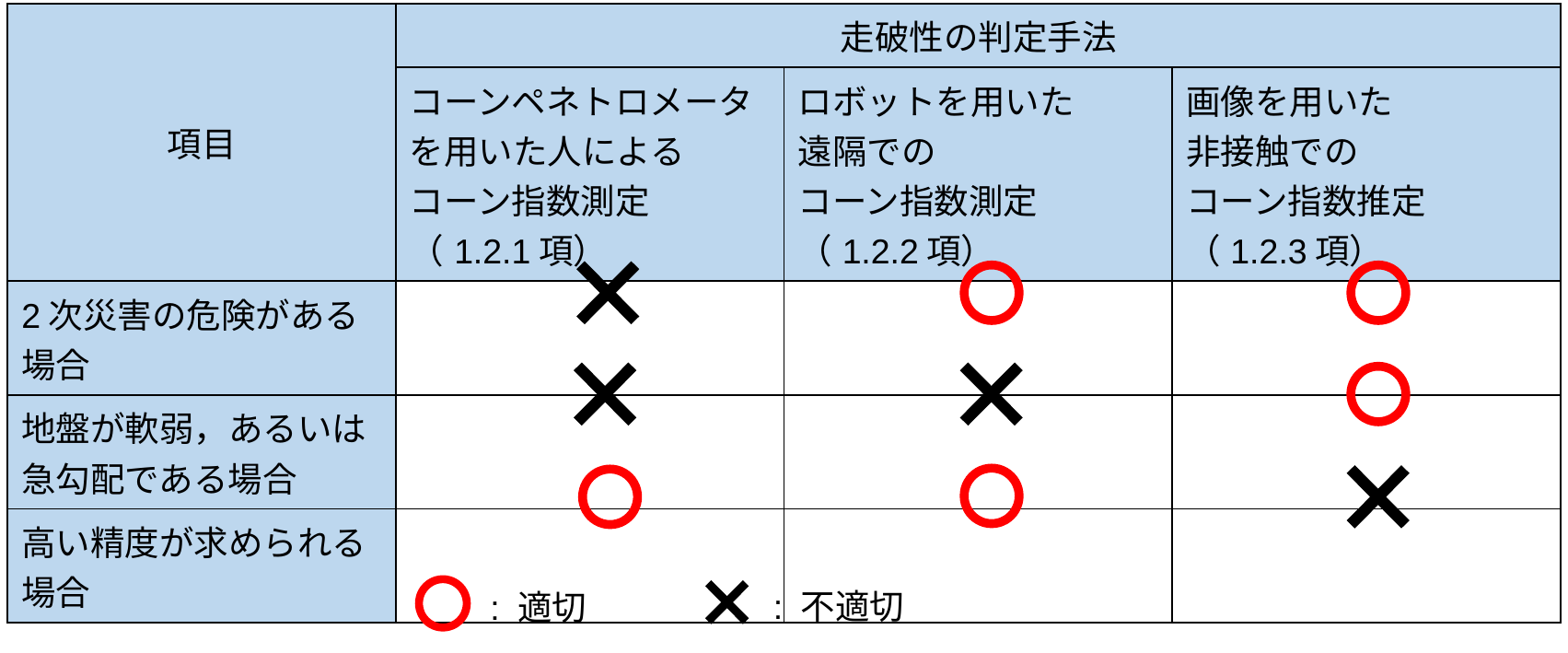

| 項目 | 走破性の判定手法 |  |  |
| --- | --- | --- | --- |
|  | コーンペネトロメータを用いた人による コーン指数測定 （1.2.1項） | ロボットを用いた 遠隔での コーン指数測定 （1.2.2項） | 画像を用いた 非接触での コーン指数推定 （1.2.3項） |
| 2次災害の危険がある 場合 |  |  |  |
| 地盤が軟弱，あるいは急勾配である場合 |  |  |  |
| 高い精度が求められる場合 |  |  |  |

: 不適切
: 適切